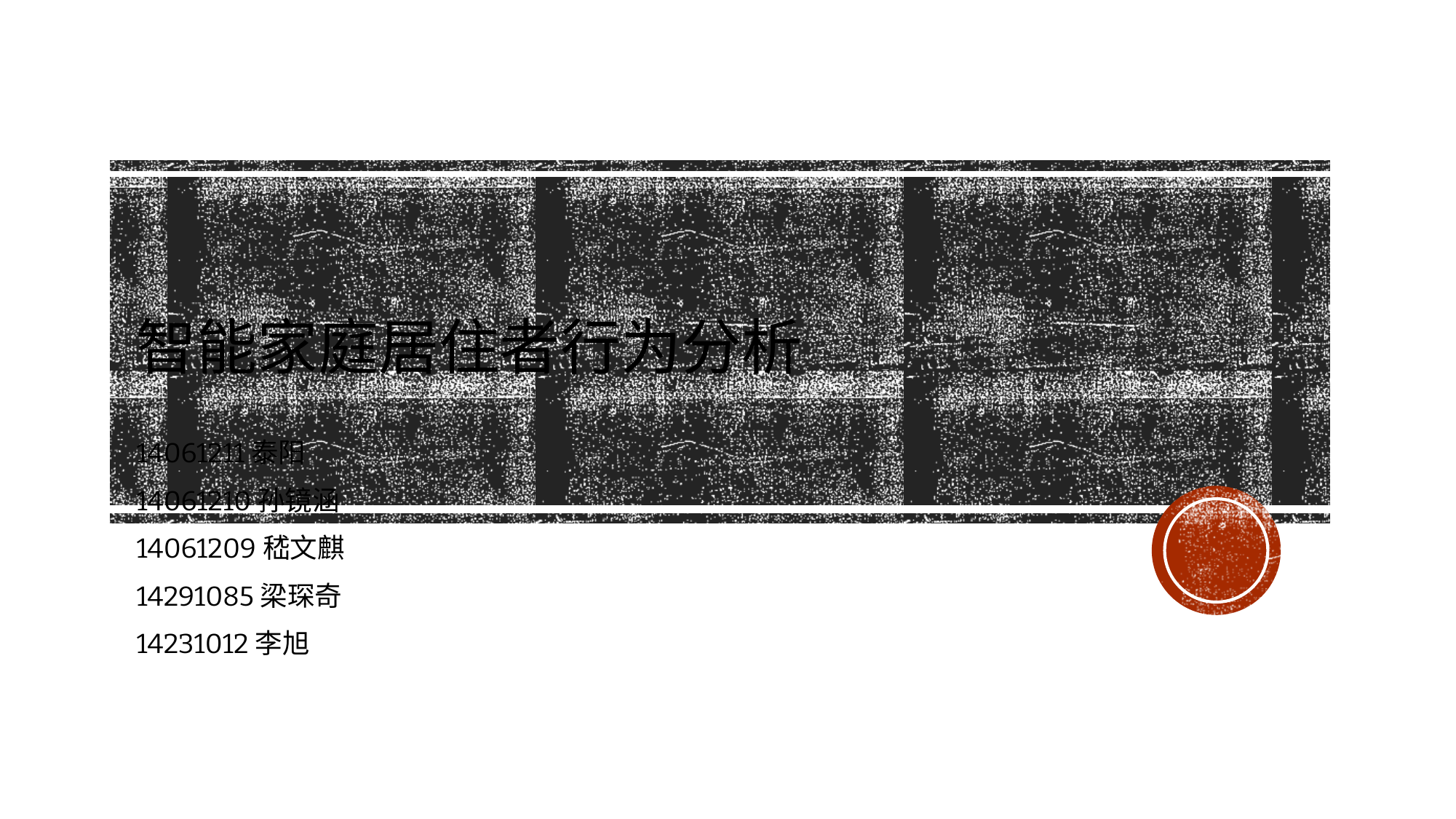

# 智能家庭居住者行为分析
14061211泰阳
14061210孙镜涵
14061209嵇文麒
14291085梁琛奇
14231012李旭